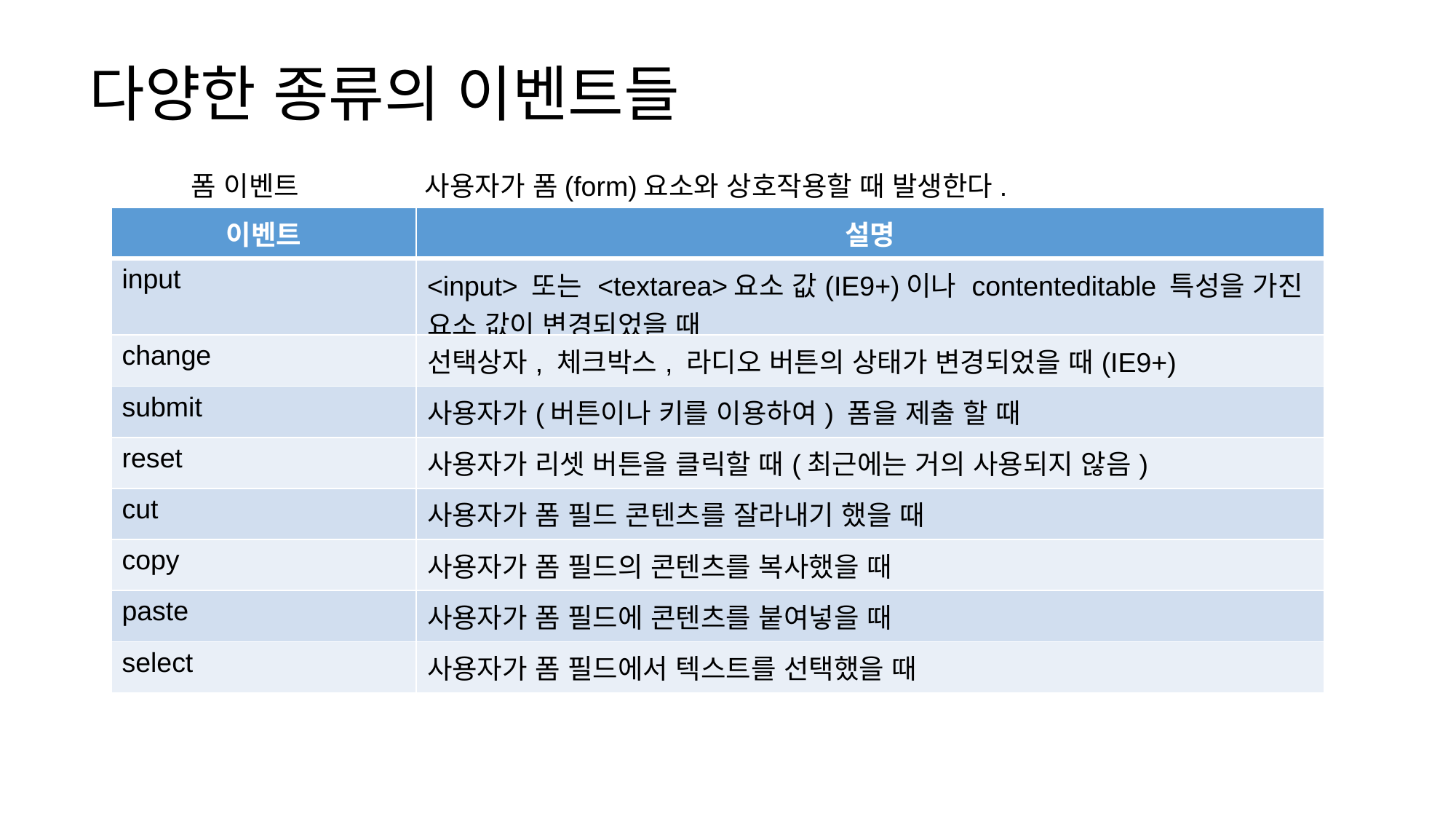

다양한 종류의 이벤트들
폼 이벤트 	  사용자가 폼(form)요소와 상호작용할 때 발생한다.
| 이벤트 | 설명 |
| --- | --- |
| input | <input> 또는 <textarea>요소 값(IE9+)이나 contenteditable 특성을 가진 요소 값이 변경되었을 때 |
| change | 선택상자, 체크박스, 라디오 버튼의 상태가 변경되었을 때(IE9+) |
| submit | 사용자가(버튼이나 키를 이용하여) 폼을 제출 할 때 |
| reset | 사용자가 리셋 버튼을 클릭할 때(최근에는 거의 사용되지 않음) |
| cut | 사용자가 폼 필드 콘텐츠를 잘라내기 했을 때 |
| copy | 사용자가 폼 필드의 콘텐츠를 복사했을 때 |
| paste | 사용자가 폼 필드에 콘텐츠를 붙여넣을 때 |
| select | 사용자가 폼 필드에서 텍스트를 선택했을 때 |